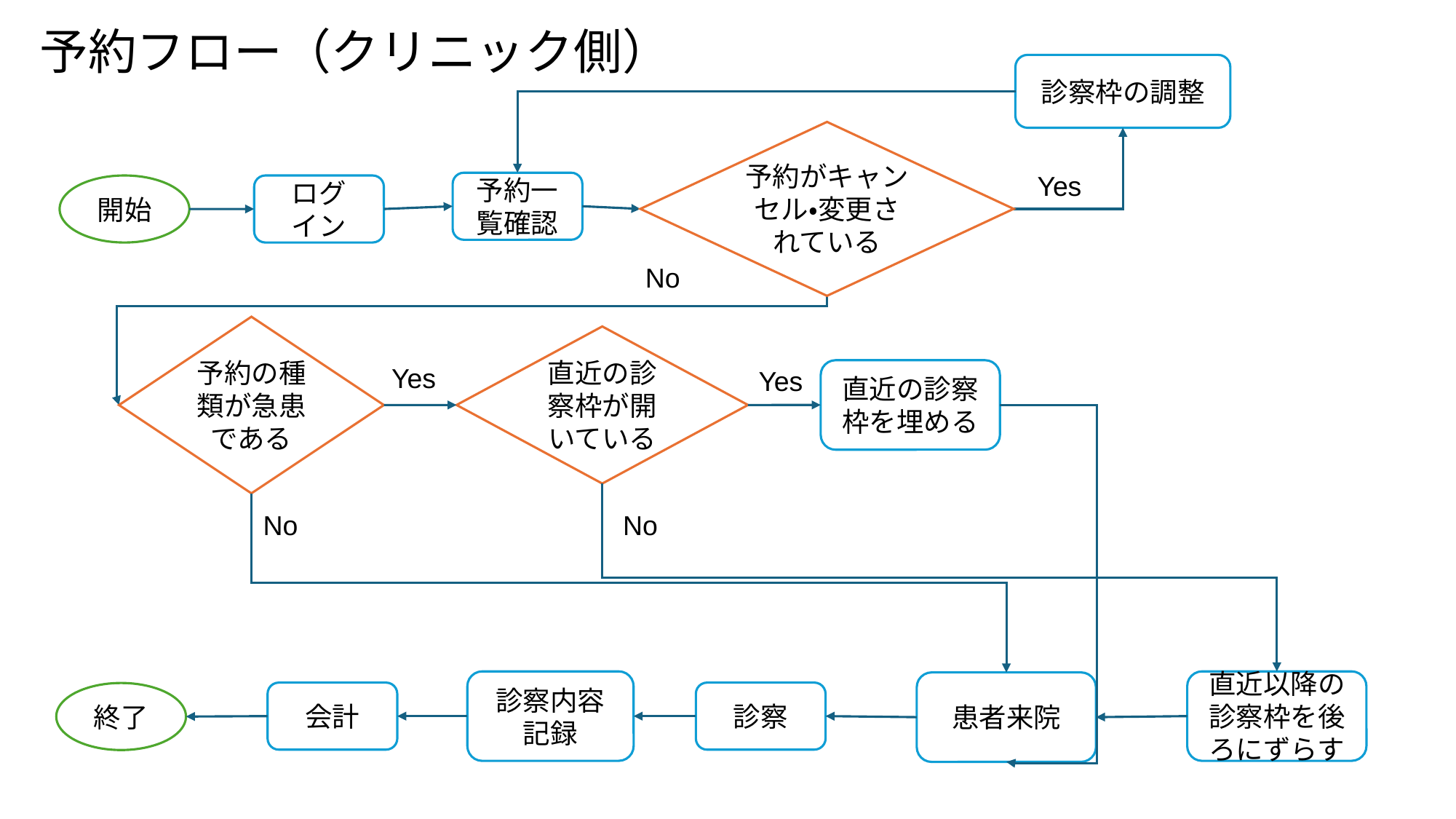

# 予約フロー（クリニック側）
診察枠の調整
予約がキャンセル・変更されている
Yes
予約一覧確認
開始
ログ
イン
No
予約の種類が急患である
直近の診察枠が開いている
Yes
Yes
直近の診察枠を埋める
No
No
直近以降の診察枠を後ろにずらす
診察内容記録
患者来院
会計
診察
終了